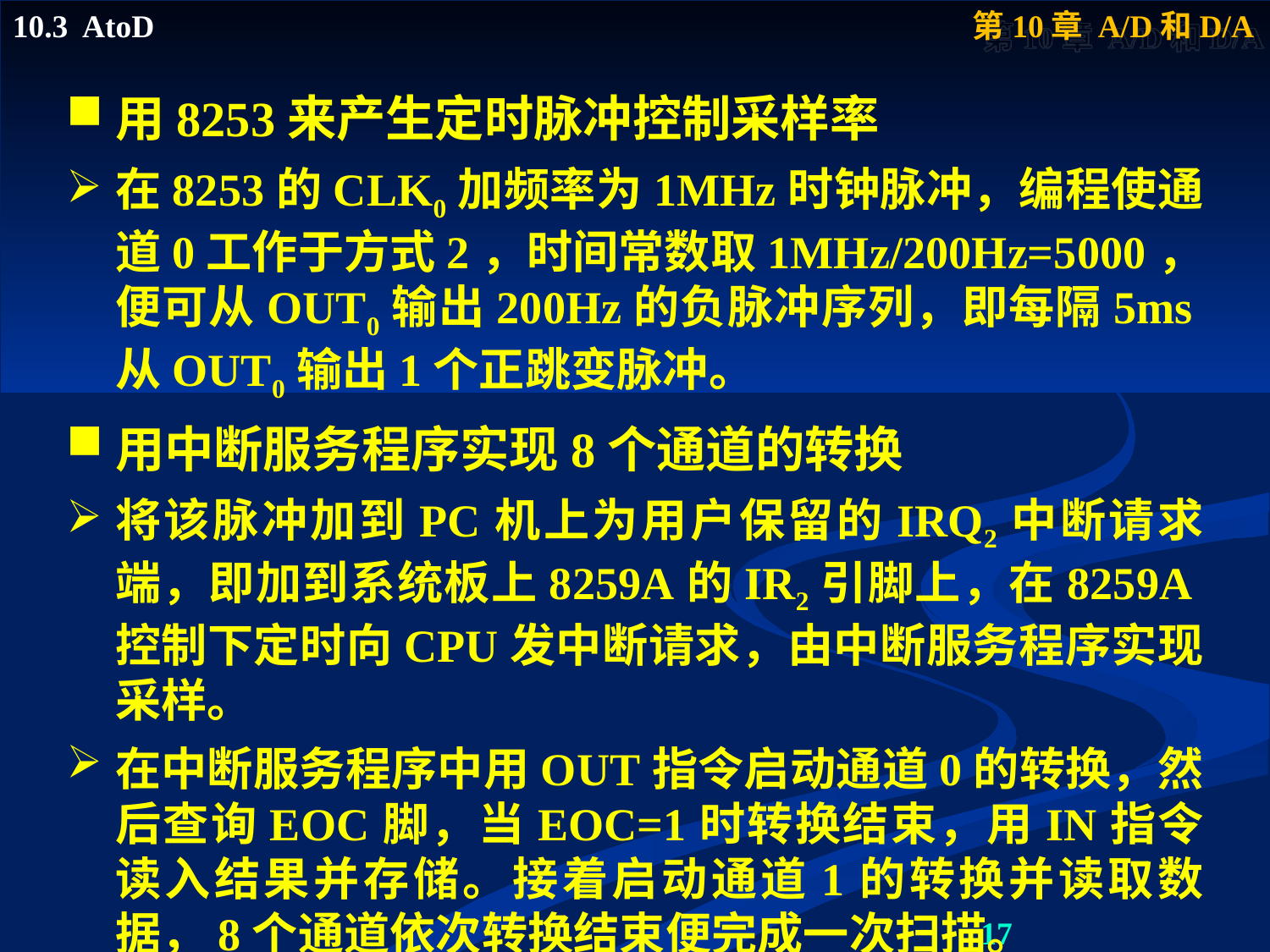

用8253来产生定时脉冲控制采样率
在8253的CLK0加频率为1MHz时钟脉冲，编程使通道0工作于方式2，时间常数取1MHz/200Hz=5000，便可从OUT0输出200Hz的负脉冲序列，即每隔5ms从OUT0输出1个正跳变脉冲。
用中断服务程序实现8个通道的转换
将该脉冲加到PC机上为用户保留的IRQ2中断请求端，即加到系统板上8259A的IR2引脚上，在8259A控制下定时向CPU发中断请求，由中断服务程序实现采样。
在中断服务程序中用OUT指令启动通道0的转换，然后查询EOC脚，当EOC=1时转换结束，用IN指令读入结果并存储。接着启动通道1的转换并读取数据，8个通道依次转换结束便完成一次扫描。